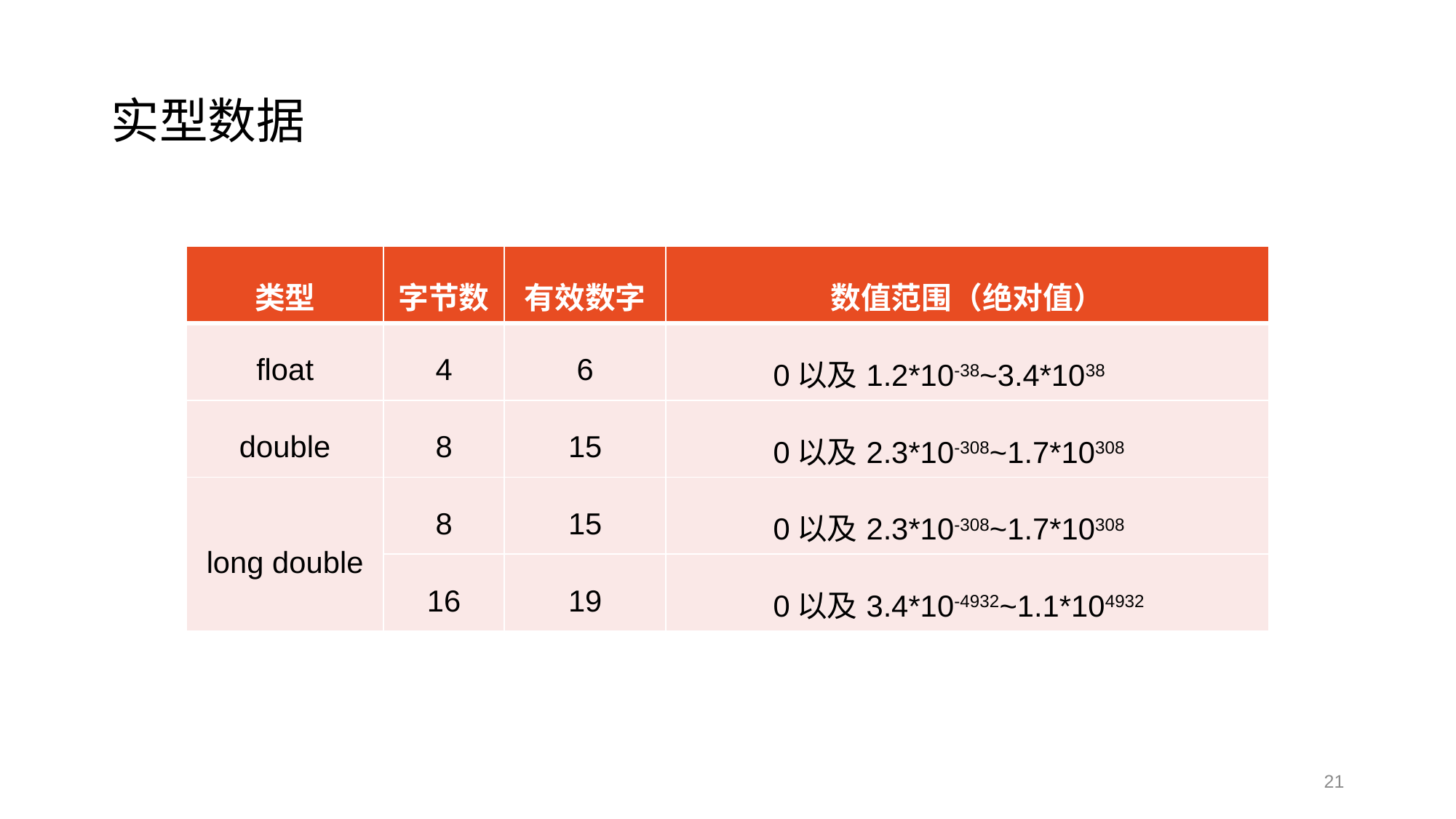

# 实型数据
| 类型 | 字节数 | 有效数字 | 数值范围（绝对值） |
| --- | --- | --- | --- |
| float | 4 | 6 | 0以及1.2\*10-38~3.4\*1038 |
| double | 8 | 15 | 0以及2.3\*10-308~1.7\*10308 |
| long double | 8 | 15 | 0以及2.3\*10-308~1.7\*10308 |
|  | 16 | 19 | 0以及3.4\*10-4932~1.1\*104932 |
21